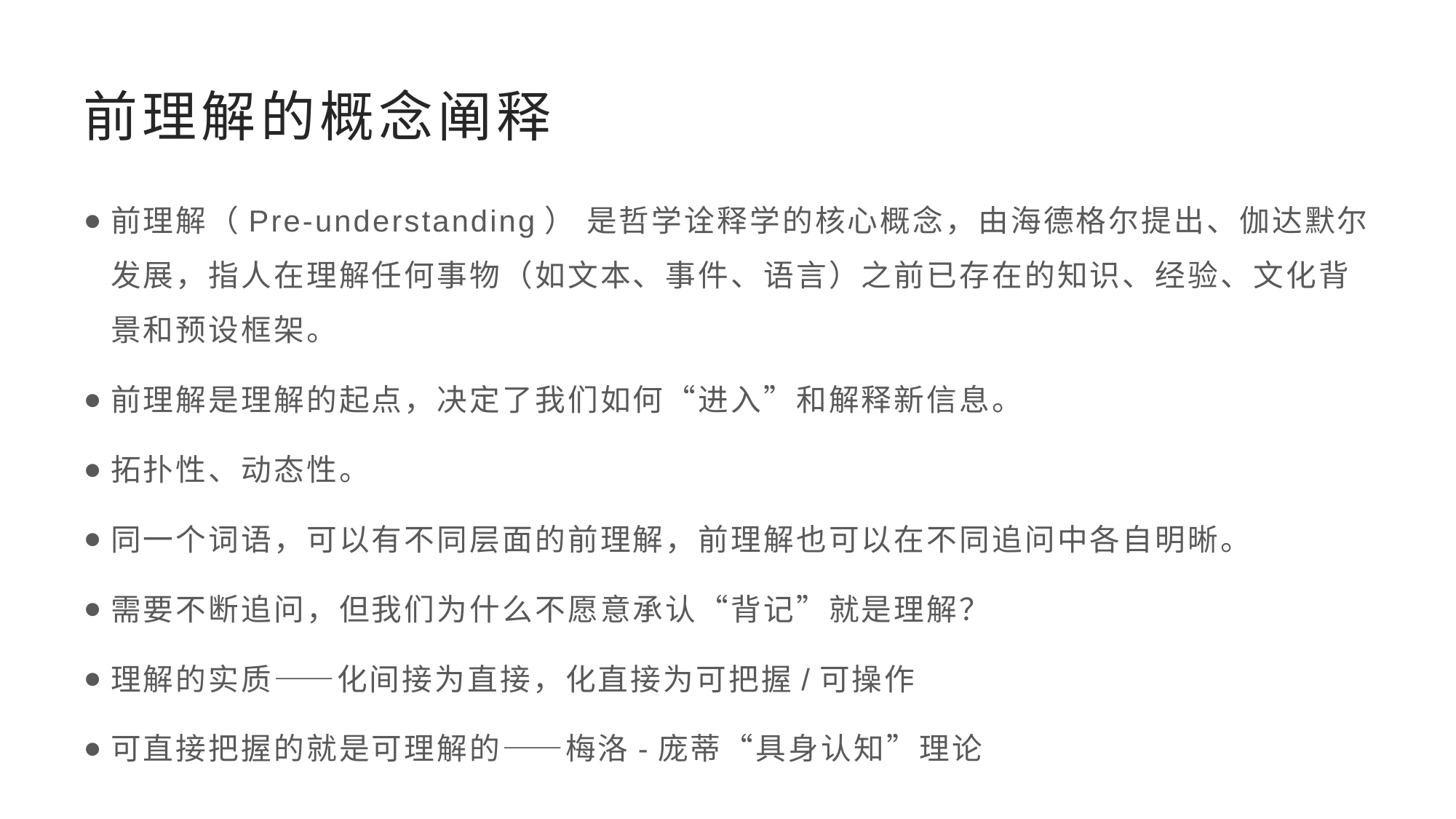

# 前理解的概念阐释
前理解（Pre-understanding） 是哲学诠释学的核心概念，由海德格尔提出、伽达默尔发展，指人在理解任何事物（如文本、事件、语言）之前已存在的知识、经验、文化背景和预设框架。
前理解是理解的起点，决定了我们如何“进入”和解释新信息。
拓扑性、动态性。
同一个词语，可以有不同层面的前理解，前理解也可以在不同追问中各自明晰。
需要不断追问，但我们为什么不愿意承认“背记”就是理解？
理解的实质——化间接为直接，化直接为可把握/可操作
可直接把握的就是可理解的——梅洛-庞蒂“具身认知”理论